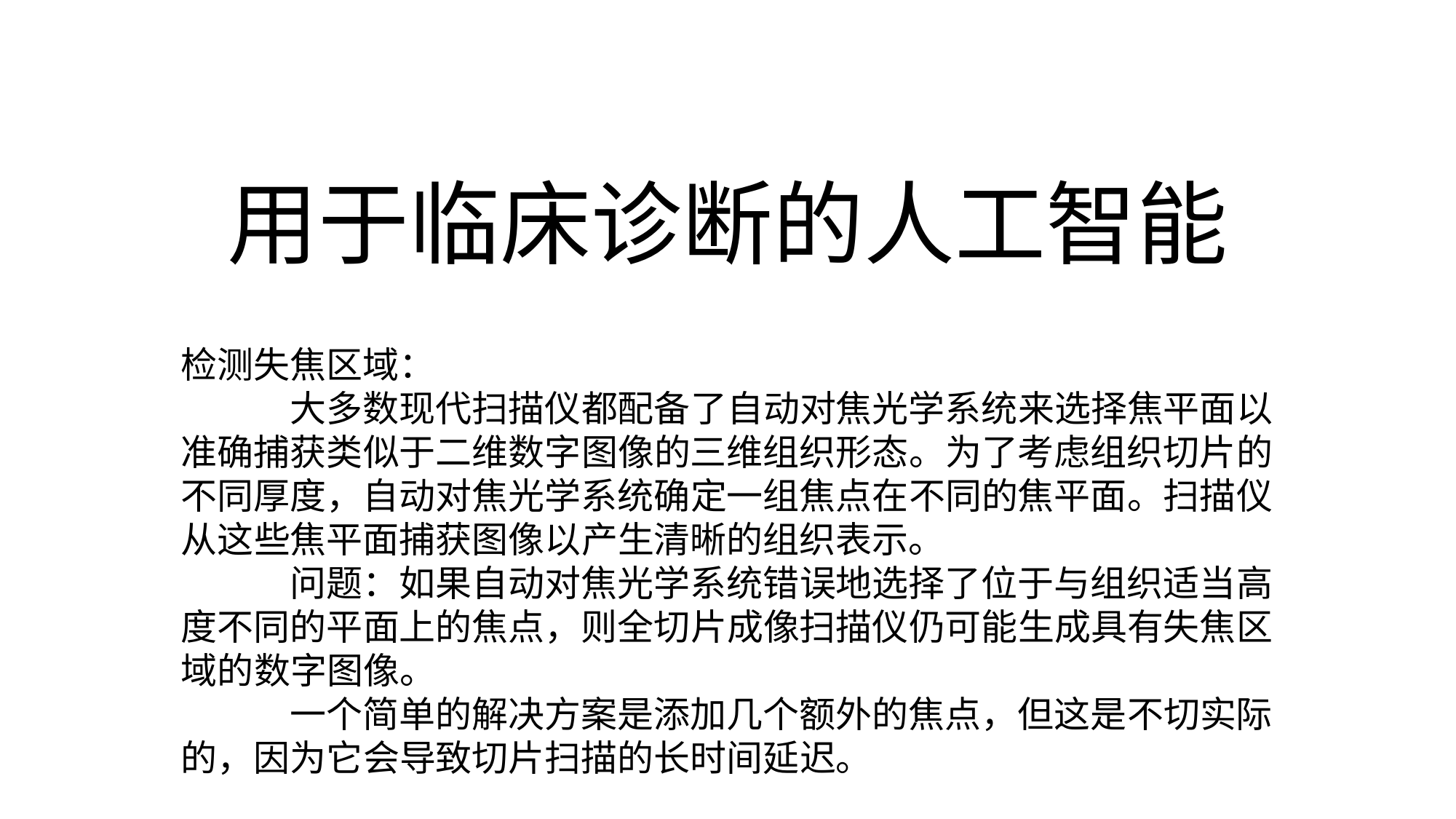

# 用于临床诊断的人工智能
检测失焦区域：
	大多数现代扫描仪都配备了自动对焦光学系统来选择焦平面以准确捕获类似于二维数字图像的三维组织形态。为了考虑组织切片的不同厚度，自动对焦光学系统确定一组焦点在不同的焦平面。扫描仪从这些焦平面捕获图像以产生清晰的组织表示。
	问题：如果自动对焦光学系统错误地选择了位于与组织适当高度不同的平面上的焦点，则全切片成像扫描仪仍可能生成具有失焦区域的数字图像。
	一个简单的解决方案是添加几个额外的焦点，但这是不切实际的，因为它会导致切片扫描的长时间延迟。